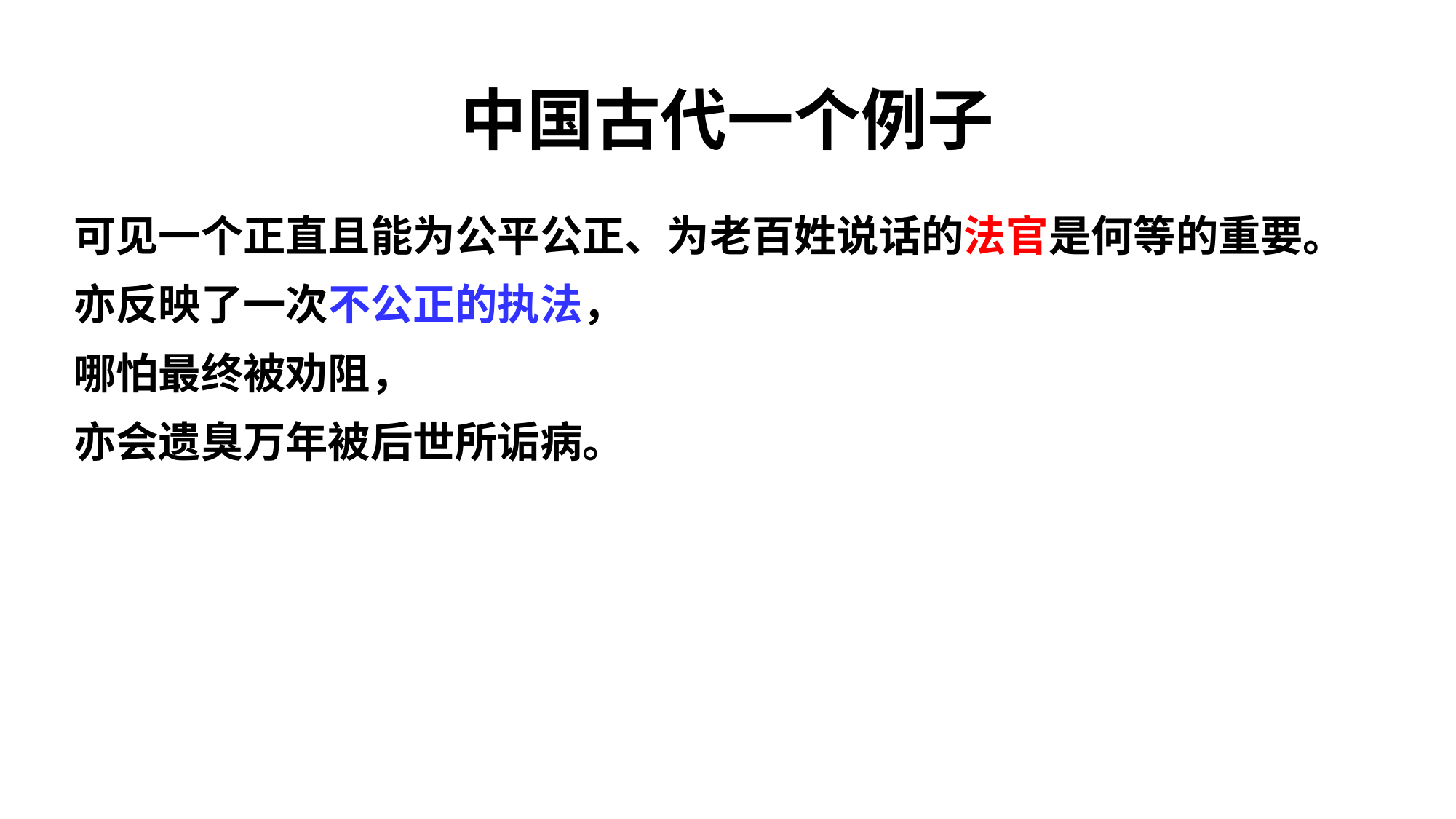

# 中国古代一个例子
可见一个正直且能为公平公正、为老百姓说话的法官是何等的重要。
亦反映了一次不公正的执法，
哪怕最终被劝阻，
亦会遗臭万年被后世所诟病。